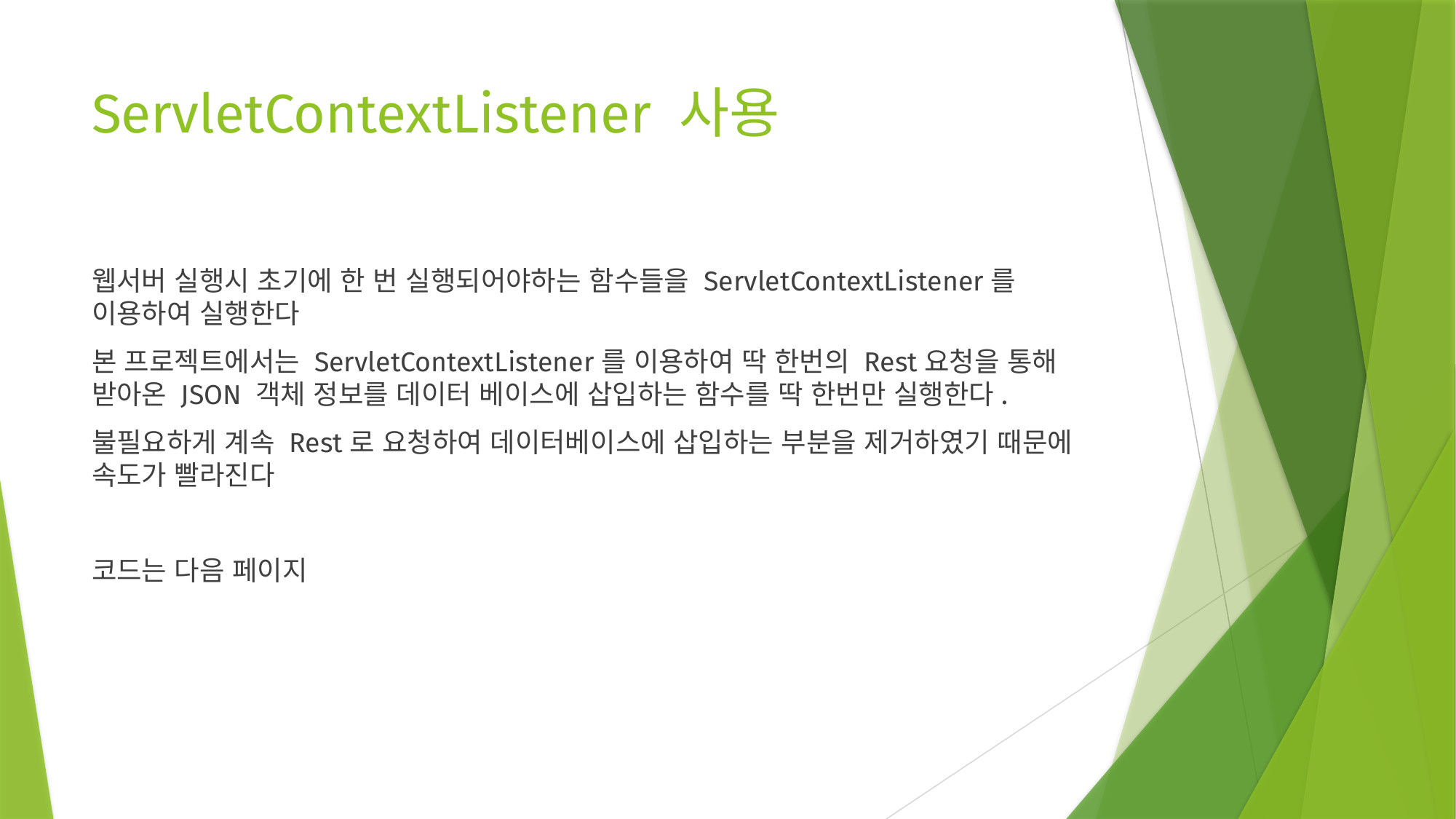

# ServletContextListener 사용
웹서버 실행시 초기에 한 번 실행되어야하는 함수들을 ServletContextListener를 이용하여 실행한다
본 프로젝트에서는 ServletContextListener를 이용하여 딱 한번의 Rest요청을 통해 받아온 JSON 객체 정보를 데이터 베이스에 삽입하는 함수를 딱 한번만 실행한다.
불필요하게 계속 Rest로 요청하여 데이터베이스에 삽입하는 부분을 제거하였기 때문에 속도가 빨라진다

코드는 다음 페이지